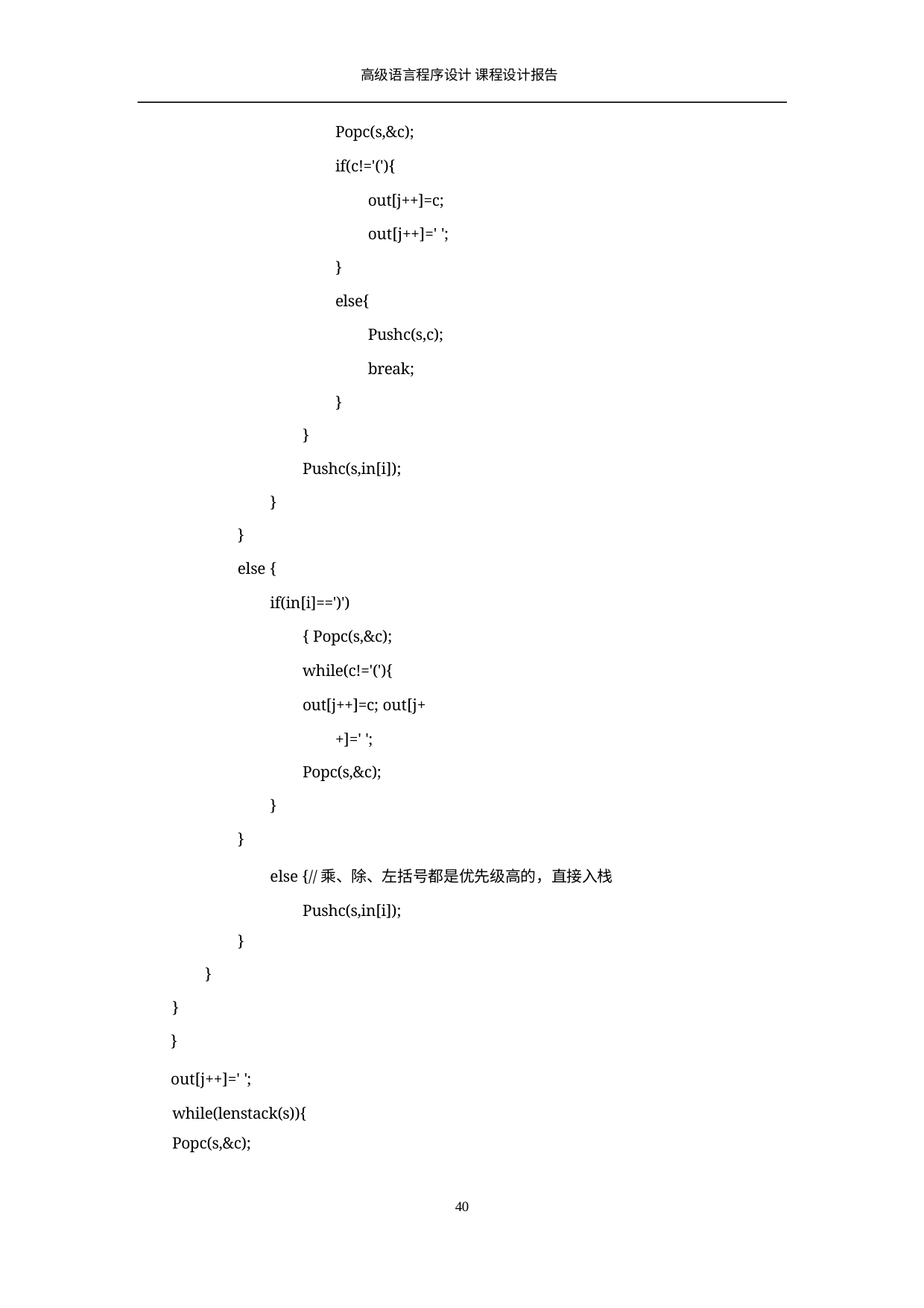

高级语言程序设计 课程设计报告

Popc(s,&c); if(c!='('){
out[j++]=c; out[j++]=' ';

}

else{
Pushc(s,c); break;

}

}

Pushc(s,in[i]);

}

}

else {
if(in[i]==')'){ Popc(s,&c); while(c!='('){
out[j++]=c; out[j++]=' ';

Popc(s,&c);

}

}
else {//乘、除、左括号都是优先级高的，直接入栈 Pushc(s,in[i]);
}

}

}

}
out[j++]=' '; while(lenstack(s)){
Popc(s,&c);
40